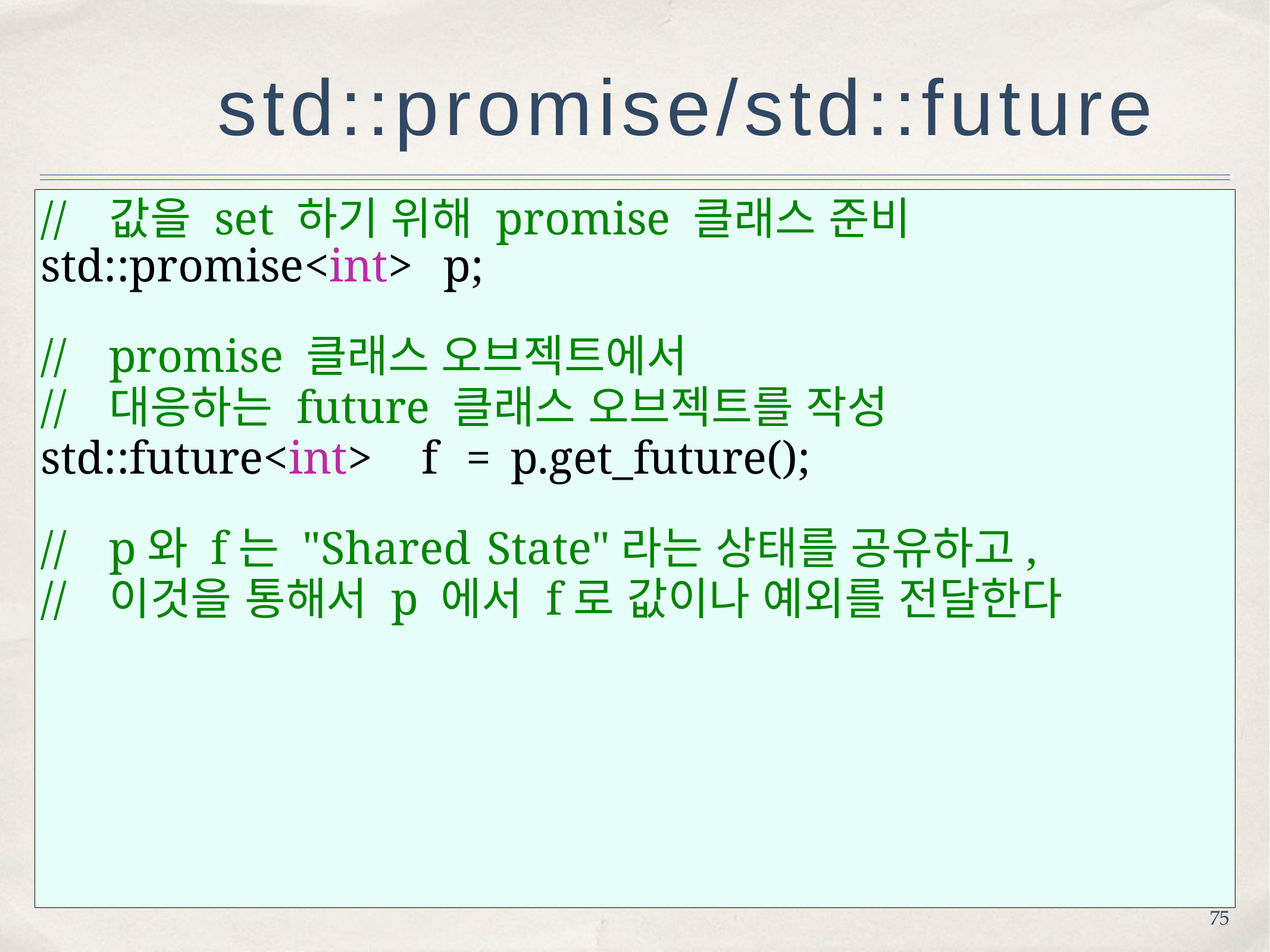

# std::promise/std::future

//	값을 set 하기 위해 promise 클래스 준비
std::promise<int>	p;
//	promise 클래스 오브젝트에서
//	대응하는 future 클래스 오브젝트를 작성
std::future<int>	f	=	p.get_future();
//	p와 f는 "Shared	State"라는 상태를 공유하고,
//	이것을 통해서 p 에서 f로 값이나 예외를 전달한다
75